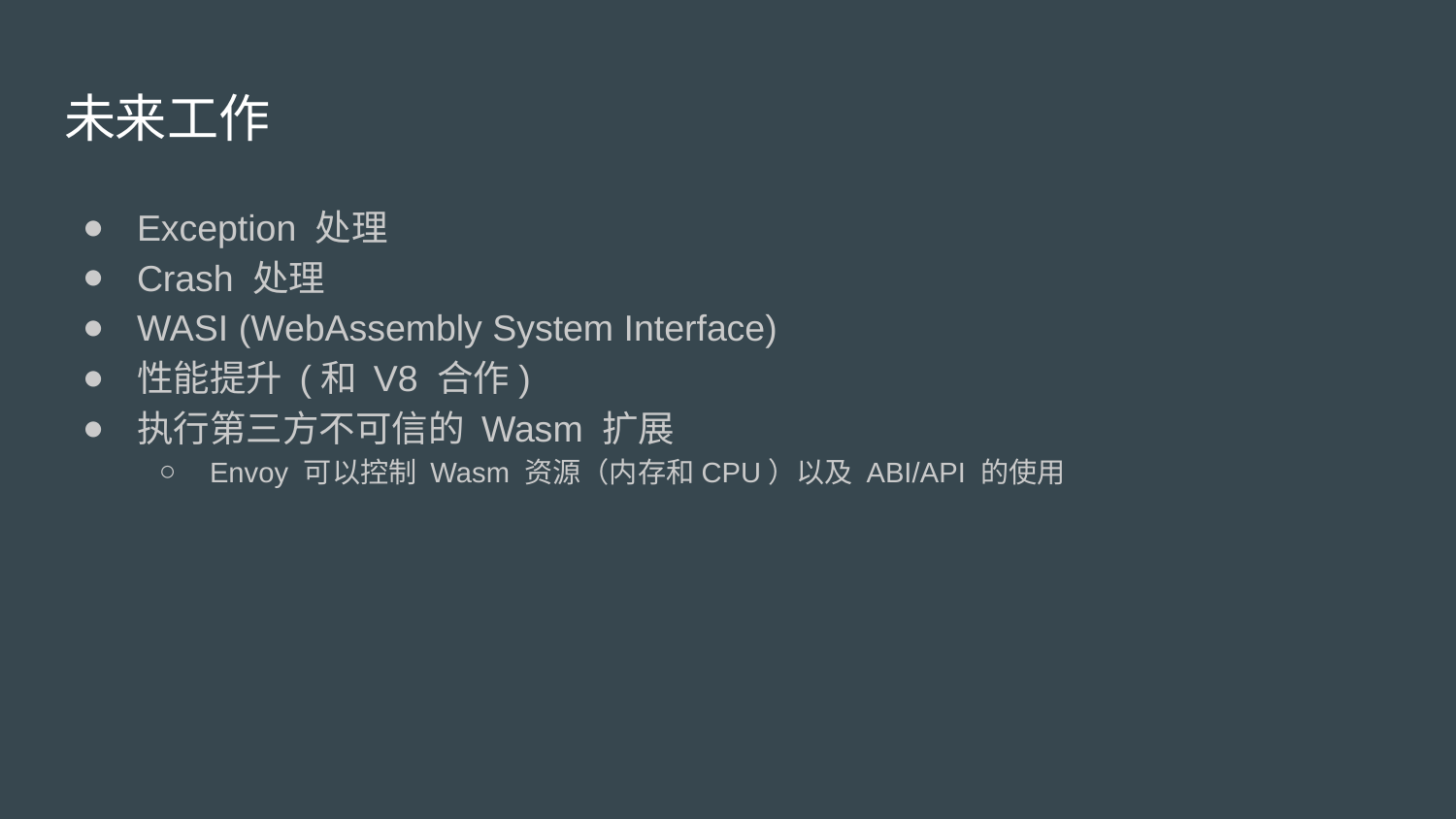

# 未来工作
Exception 处理
Crash 处理
WASI (WebAssembly System Interface)
性能提升 (和 V8 合作)
执行第三方不可信的 Wasm 扩展
Envoy 可以控制 Wasm 资源（内存和CPU）以及 ABI/API 的使用